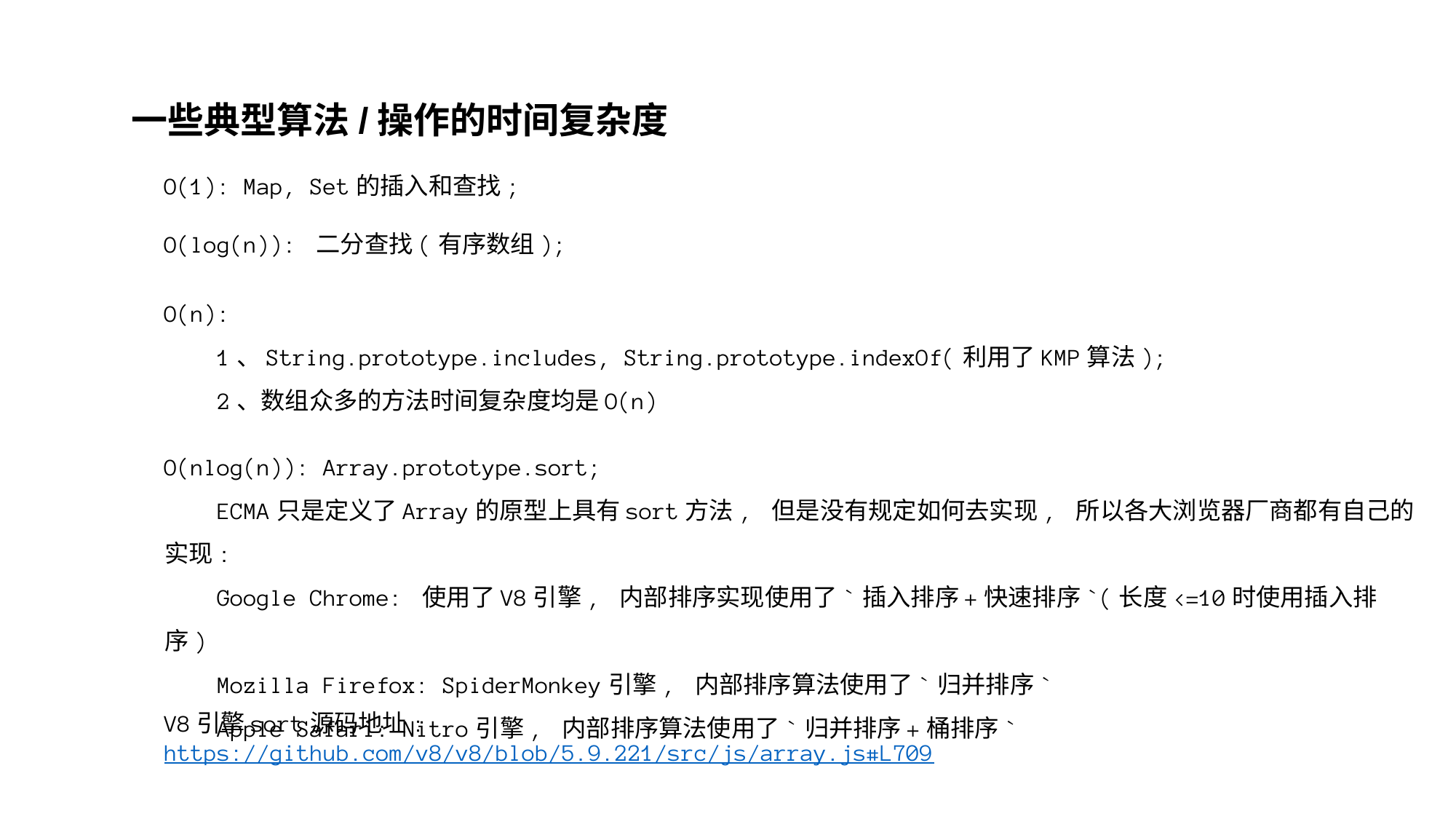

一些典型算法/操作的时间复杂度
O(1): Map, Set的插入和查找;
O(log(n)): 二分查找(有序数组);
O(n):
    1、String.prototype.includes, String.prototype.indexOf(利用了KMP算法);
    2、数组众多的方法时间复杂度均是O(n)
O(nlog(n)): Array.prototype.sort;
    ECMA只是定义了Array的原型上具有sort方法, 但是没有规定如何去实现, 所以各大浏览器厂商都有自己的实现:
    Google Chrome: 使用了V8引擎, 内部排序实现使用了`插入排序+快速排序`(长度<=10时使用插入排序)
    Mozilla Firefox: SpiderMonkey引擎, 内部排序算法使用了`归并排序`
    Apple Safari: Nitro引擎, 内部排序算法使用了`归并排序+桶排序`

V8引擎sort源码地址: https://github.com/v8/v8/blob/5.9.221/src/js/array.js#L709